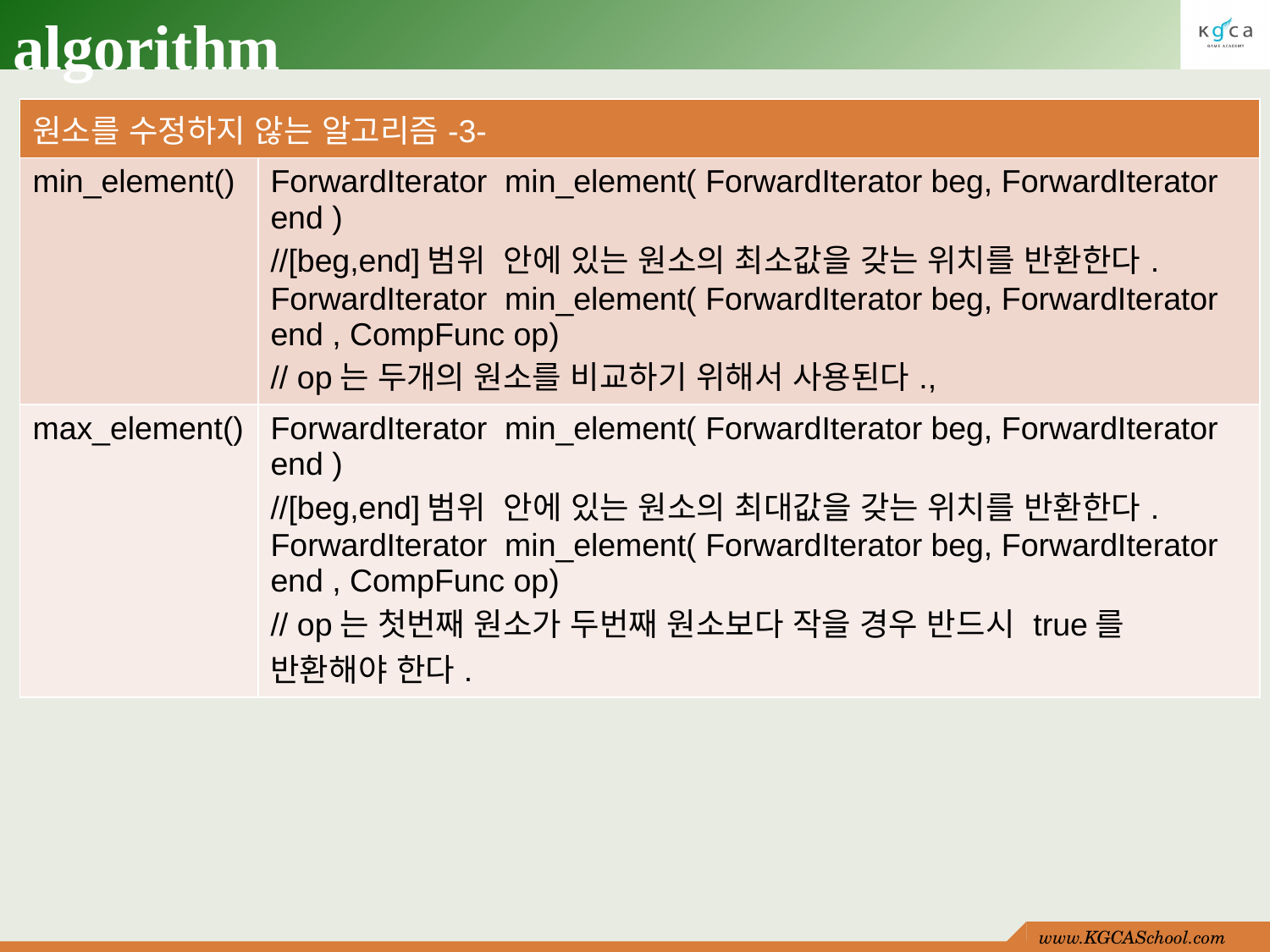

# algorithm
| 원소를 수정하지 않는 알고리즘-3- |  |
| --- | --- |
| min\_element() | ForwardIterator min\_element( ForwardIterator beg, ForwardIterator end ) //[beg,end]범위 안에 있는 원소의 최소값을 갖는 위치를 반환한다. ForwardIterator min\_element( ForwardIterator beg, ForwardIterator end , CompFunc op) // op는 두개의 원소를 비교하기 위해서 사용된다., |
| max\_element() | ForwardIterator min\_element( ForwardIterator beg, ForwardIterator end ) //[beg,end]범위 안에 있는 원소의 최대값을 갖는 위치를 반환한다. ForwardIterator min\_element( ForwardIterator beg, ForwardIterator end , CompFunc op) // op는 첫번째 원소가 두번째 원소보다 작을 경우 반드시 true를 반환해야 한다. |